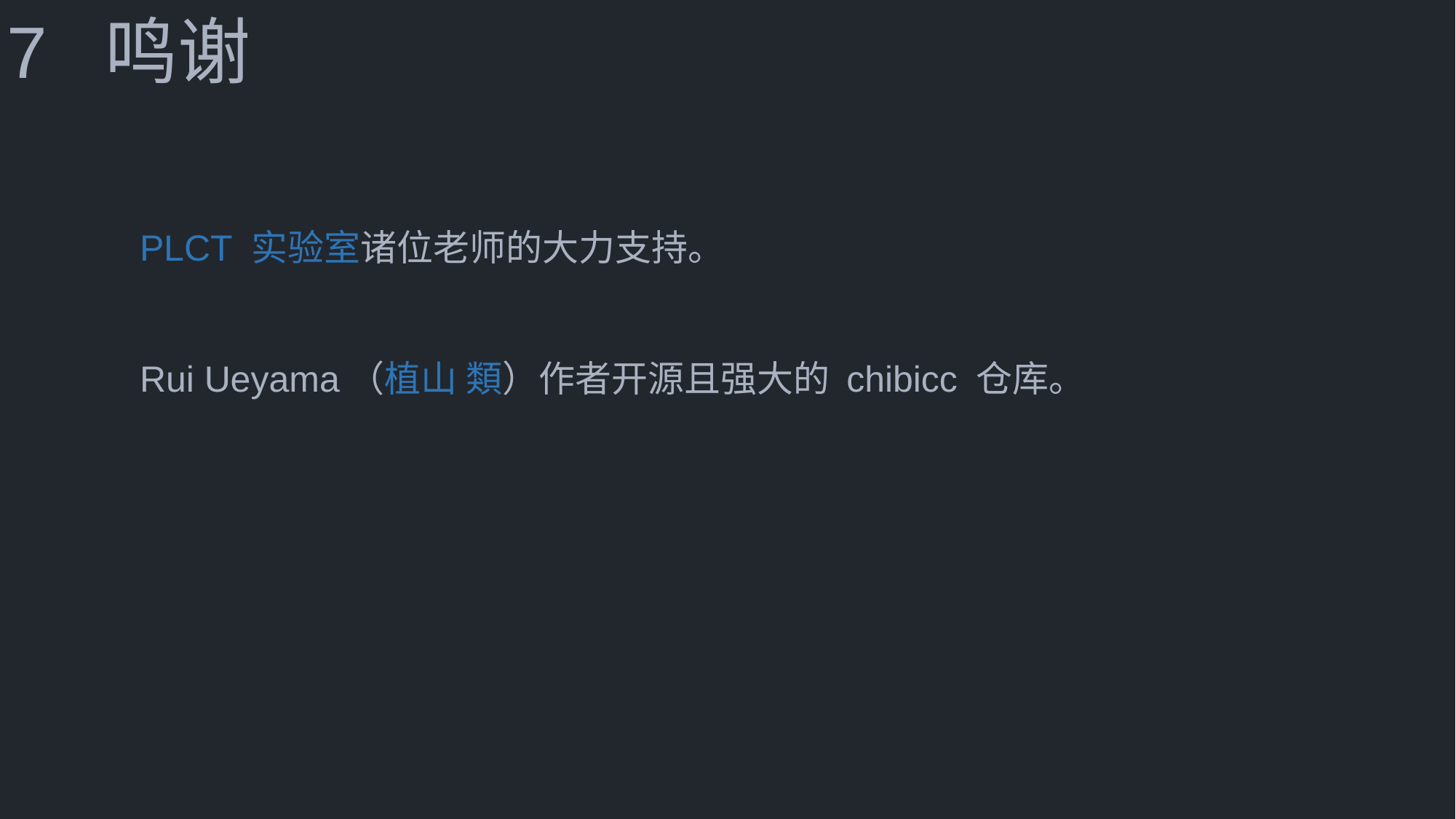

7  鸣谢
PLCT 实验室诸位老师的大力支持。

Rui Ueyama（植山 類）作者开源且强大的 chibicc 仓库。